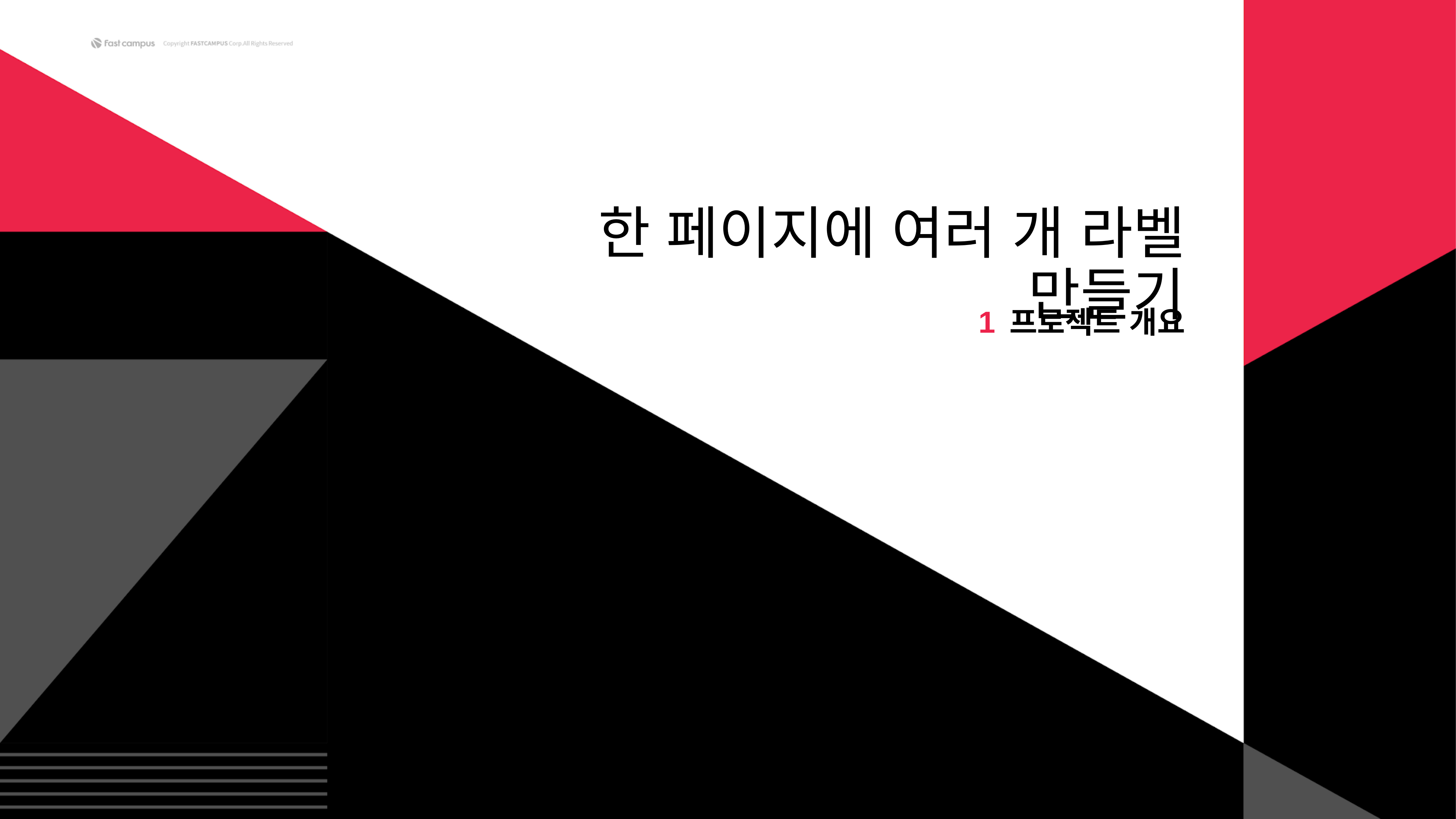

# 한 페이지에 여러 개 라벨 만들기
1
프로젝트 개요